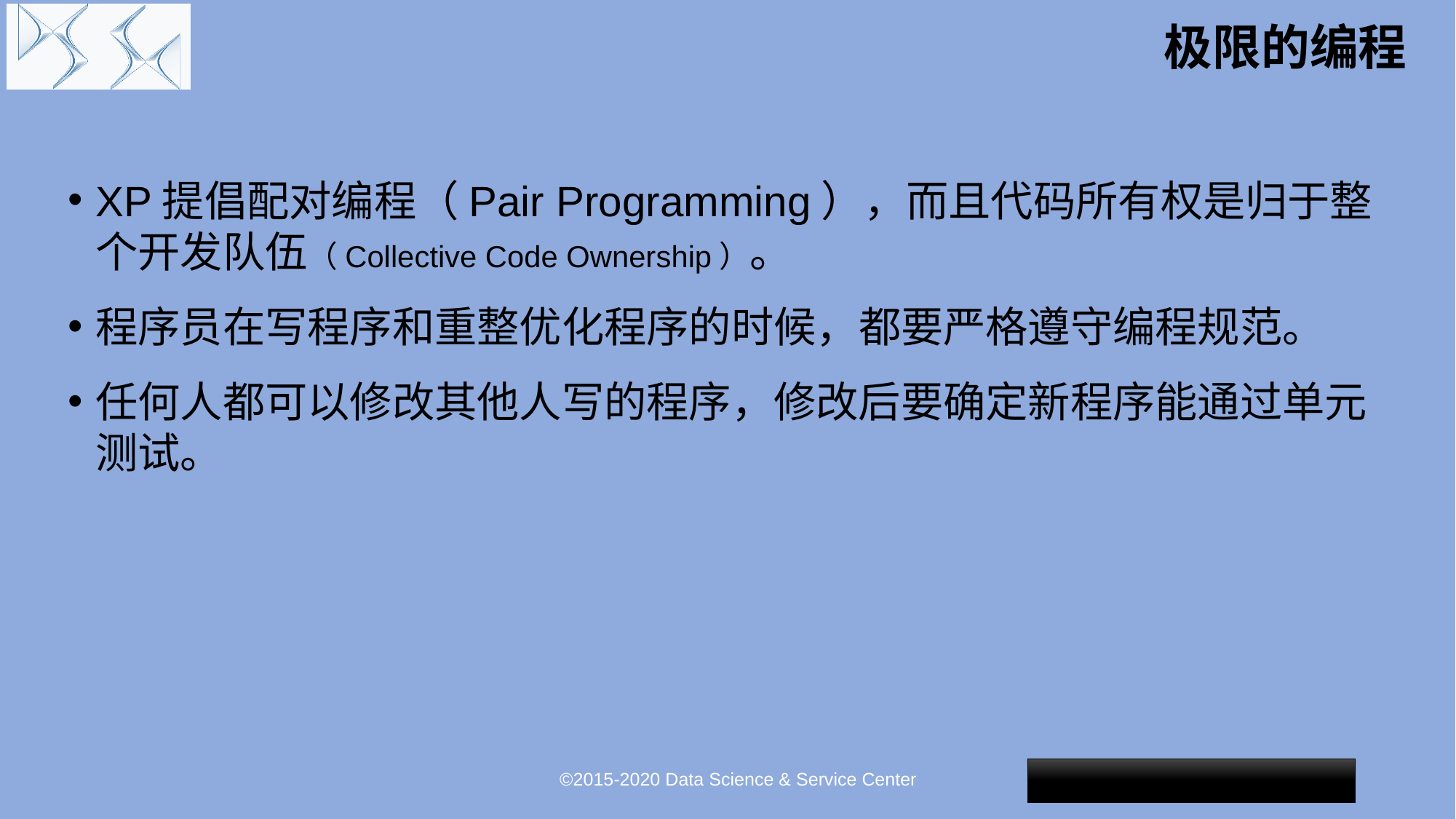

# 极限的编程
XP提倡配对编程（Pair Programming），而且代码所有权是归于整个开发队伍（Collective Code Ownership）。
程序员在写程序和重整优化程序的时候，都要严格遵守编程规范。
任何人都可以修改其他人写的程序，修改后要确定新程序能通过单元测试。

©2015-2020 Data Science & Service Center
51